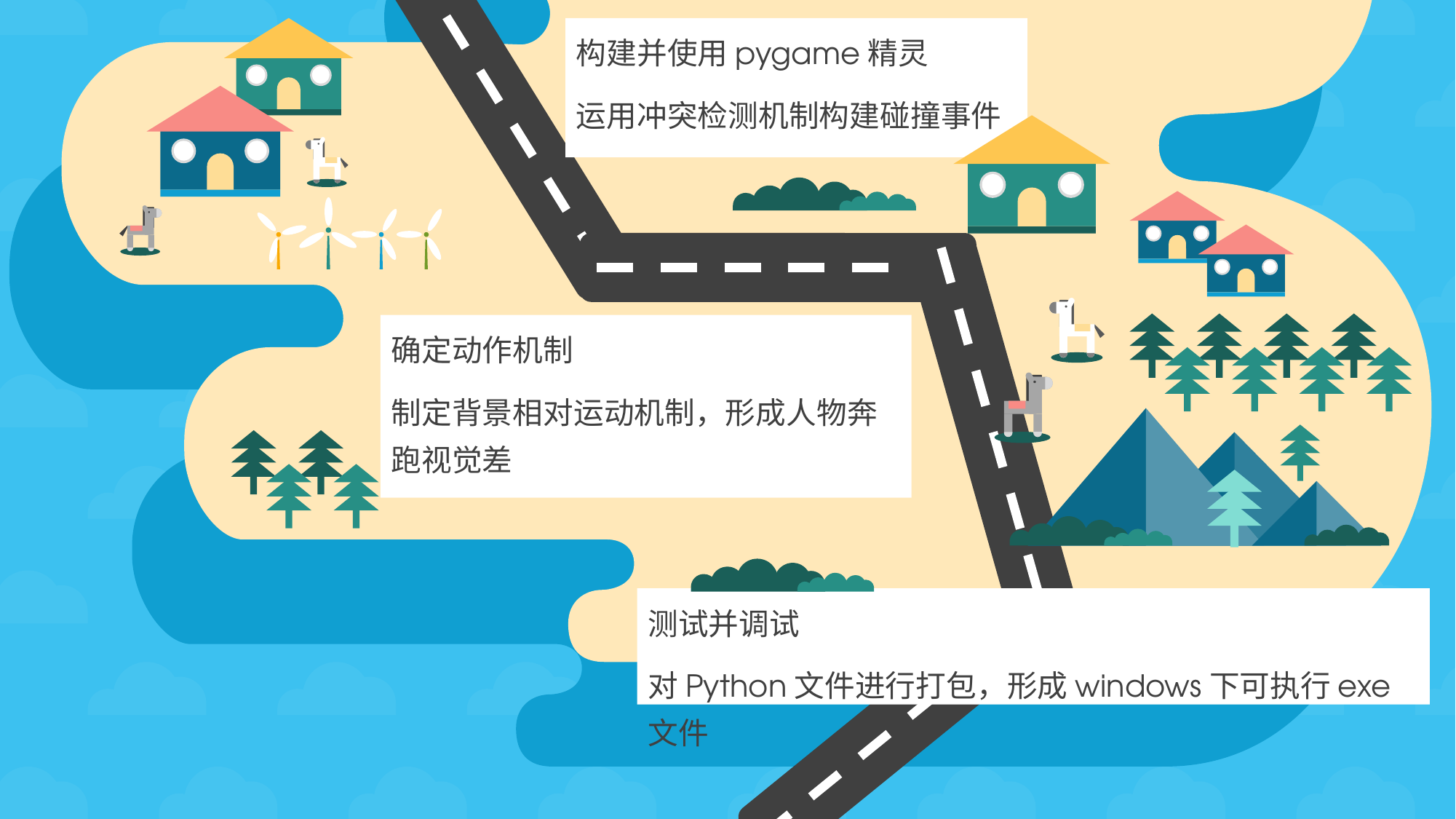

构建并使用pygame精灵
运用冲突检测机制构建碰撞事件

确定动作机制
制定背景相对运动机制，形成人物奔跑视觉差

测试并调试
对Python文件进行打包，形成windows下可执行exe文件